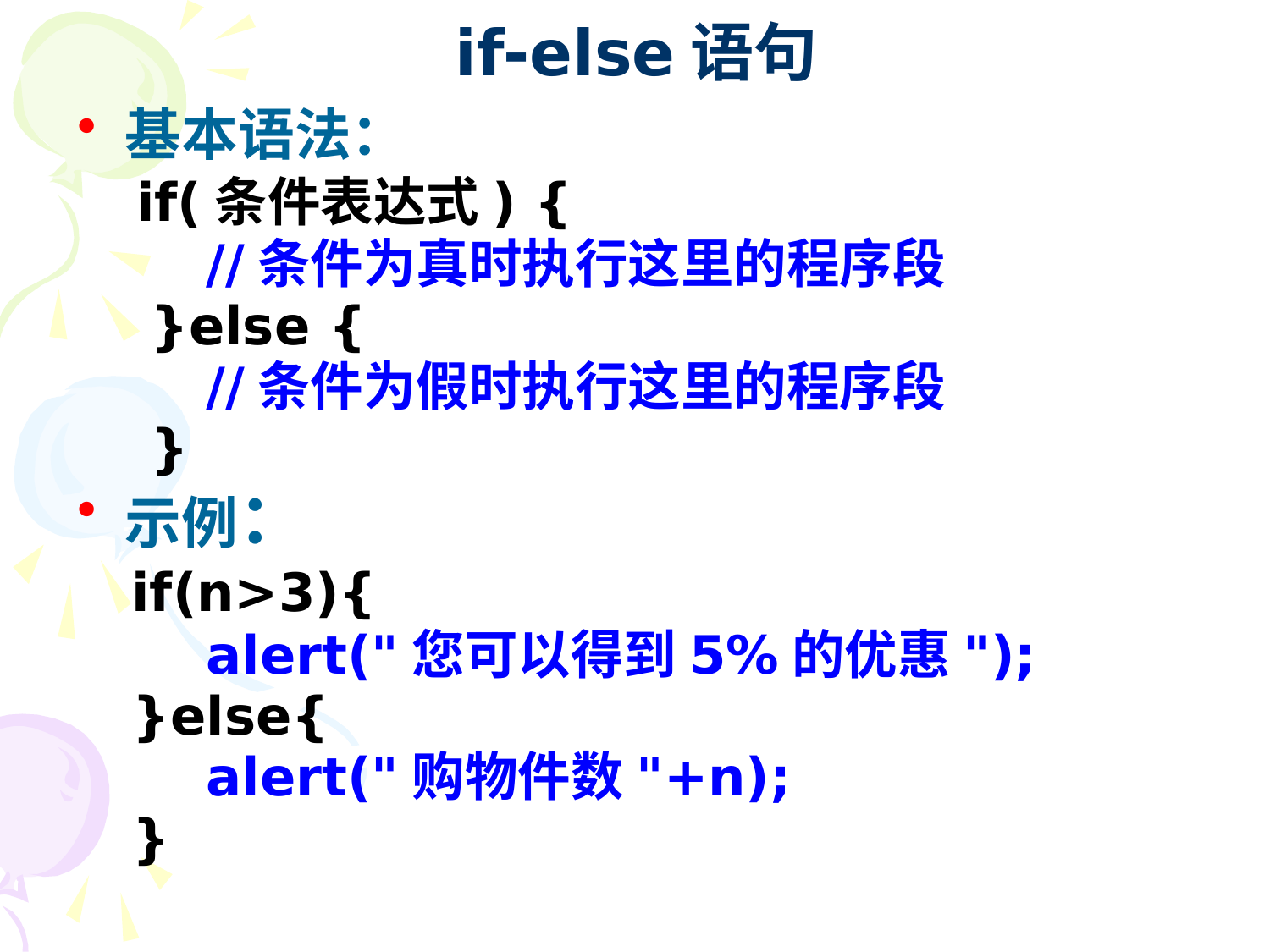

# if-else语句
基本语法：
   if(条件表达式) {
       //条件为真时执行这里的程序段
    }else {
       //条件为假时执行这里的程序段
    }
示例：
   if(n>3){
       alert("您可以得到5%的优惠");
   }else{
       alert("购物件数"+n);
   }